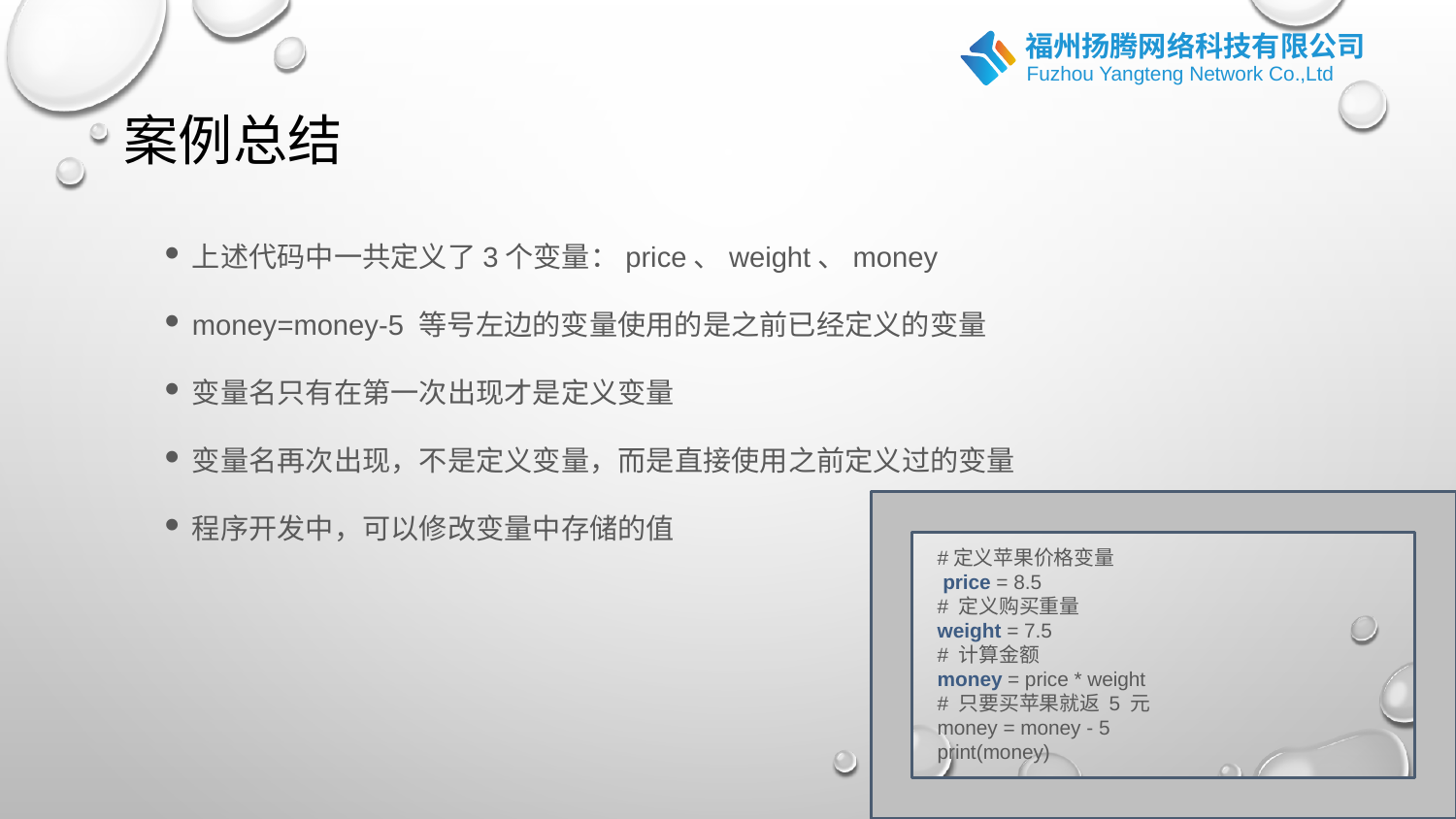

# 案例总结
上述代码中一共定义了3个变量：price、weight、money
money=money-5 等号左边的变量使用的是之前已经定义的变量
变量名只有在第一次出现才是定义变量
变量名再次出现，不是定义变量，而是直接使用之前定义过的变量
程序开发中，可以修改变量中存储的值

#定义苹果价格变量
 price = 8.5 # 定义购买重量
weight = 7.5 # 计算金额
money = price * weight # 只要买苹果就返 5 元 money = money - 5 print(money)